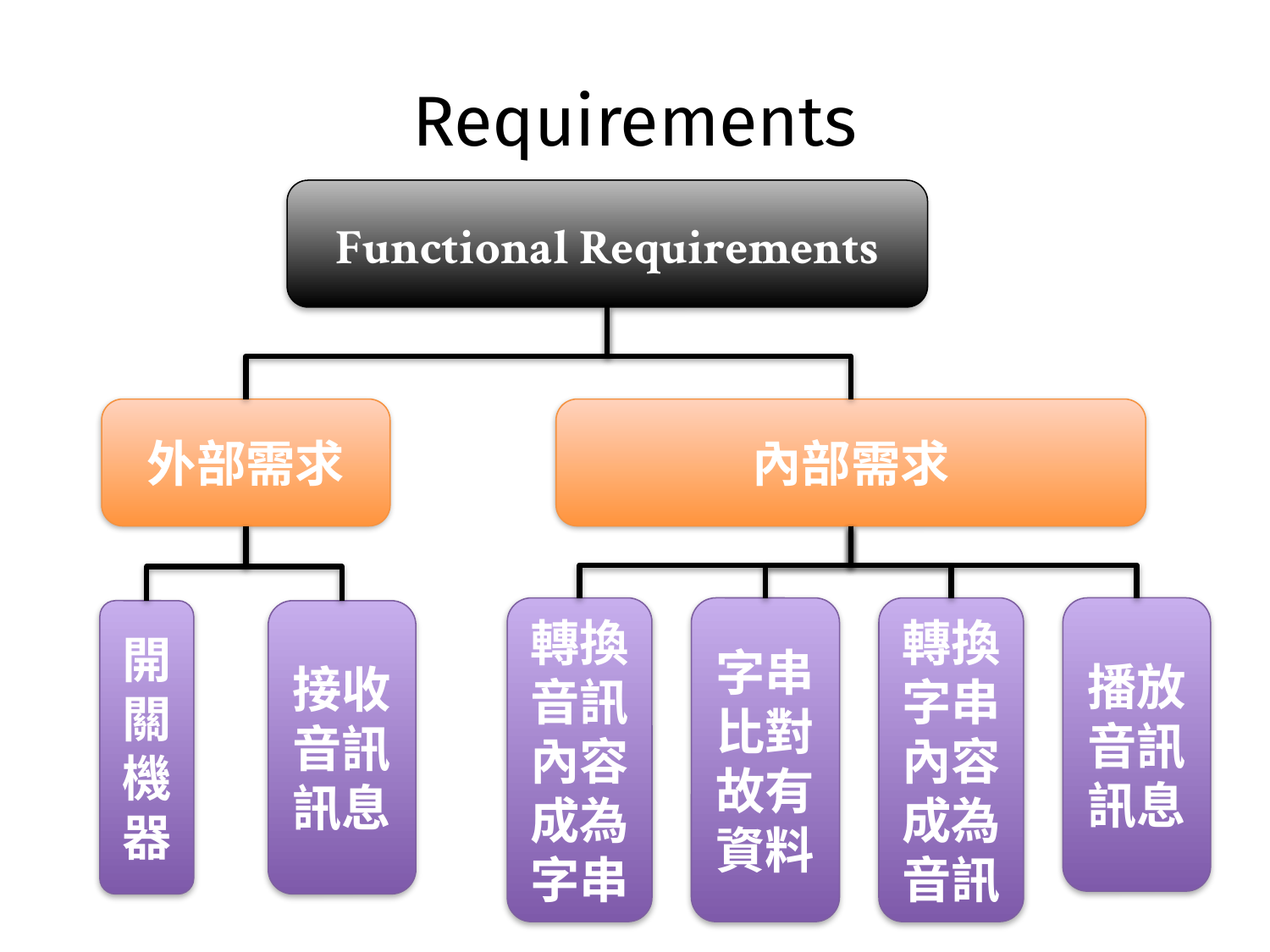

# Requirements
Functional Requirements
外部需求
內部需求
轉換音訊內容成為字串
字串比對故有資料
轉換字串內容成為音訊
播放音訊訊息
開關機器
接收音訊訊息